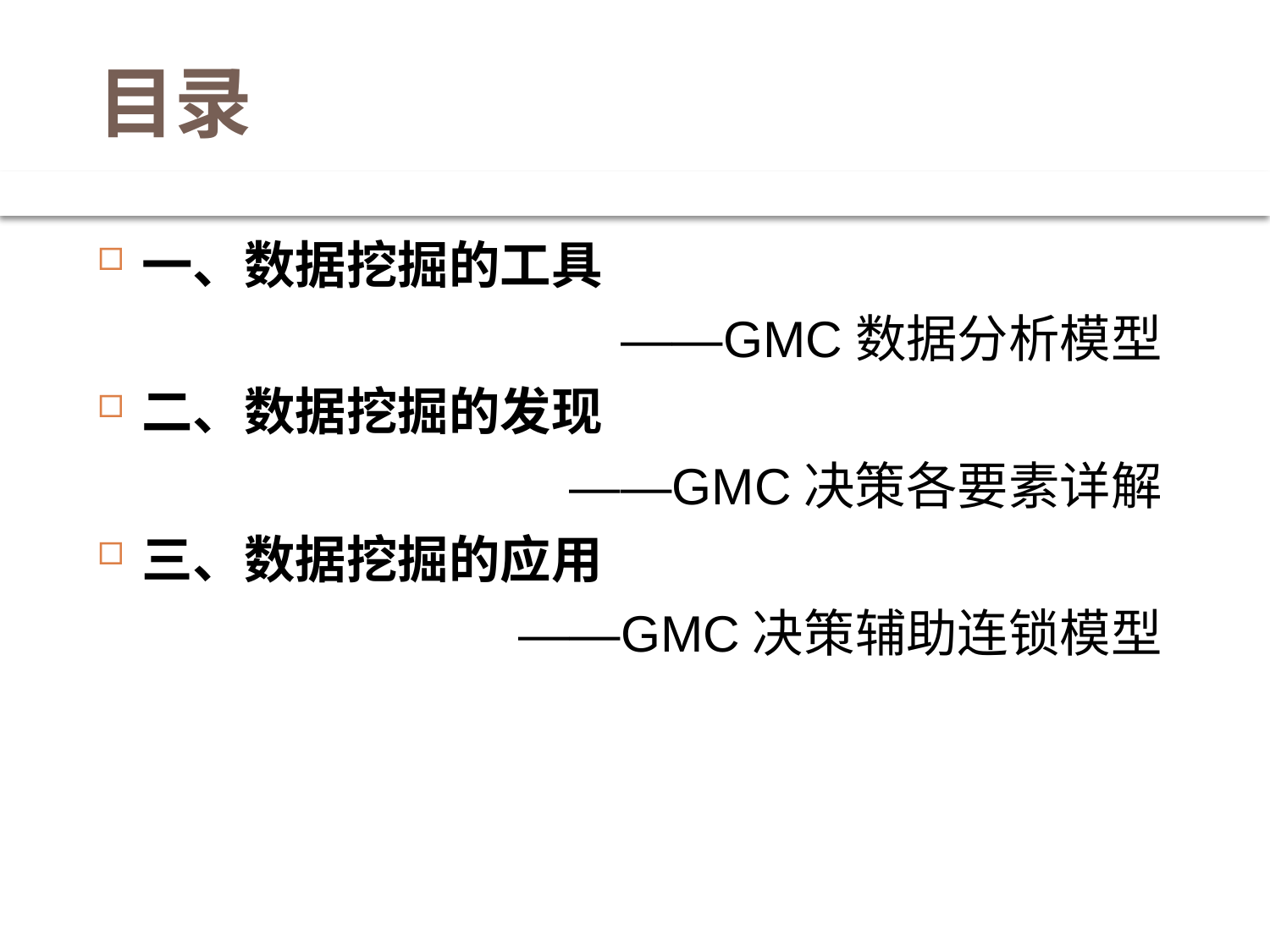

# 目录
一、数据挖掘的工具
——GMC数据分析模型
二、数据挖掘的发现
——GMC决策各要素详解
三、数据挖掘的应用
——GMC决策辅助连锁模型